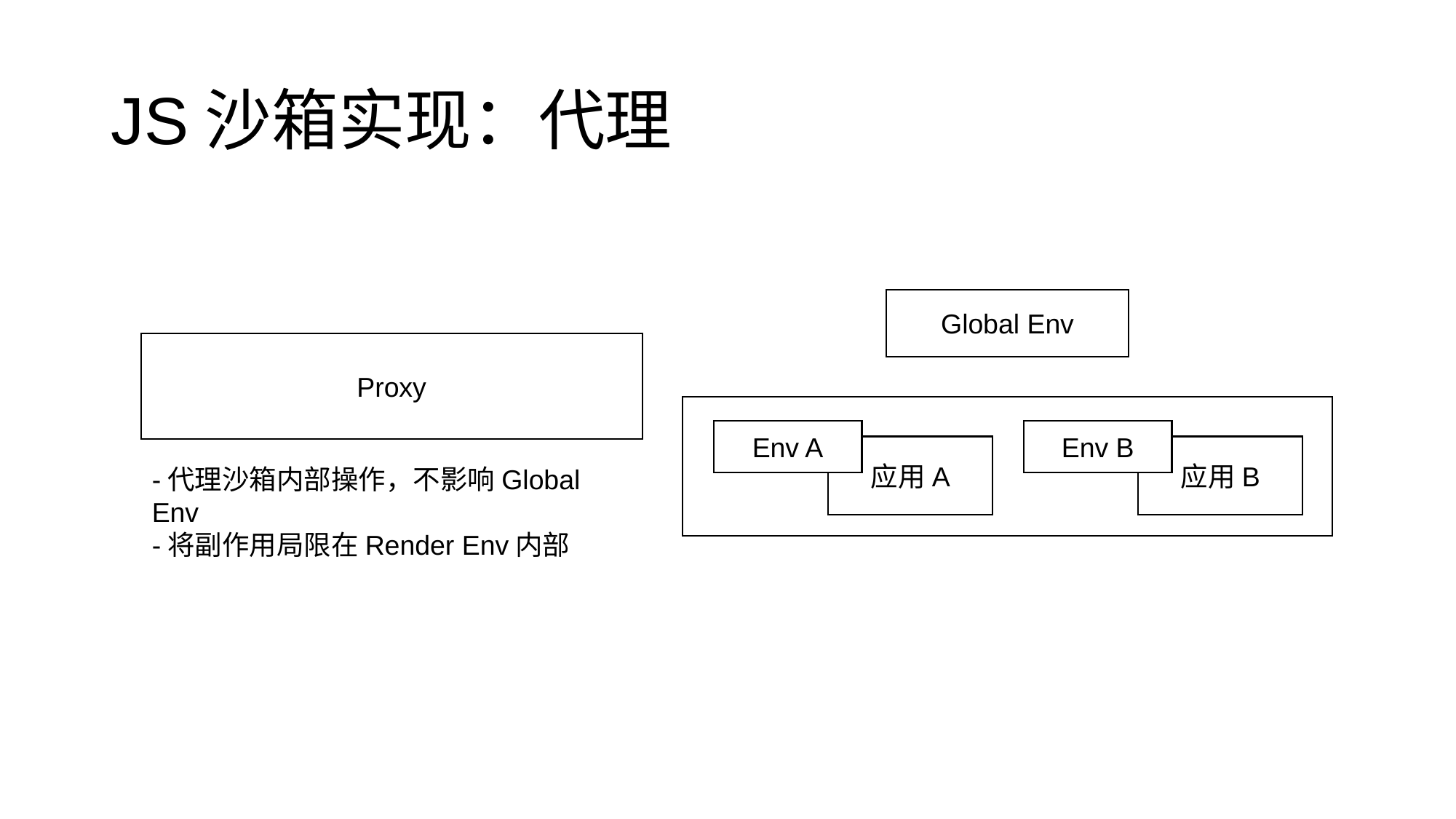

# JS沙箱实现：代理
Global Env
Proxy

Env A
Env B
应用A
应用B
-代理沙箱内部操作，不影响Global Env
-将副作用局限在Render Env内部